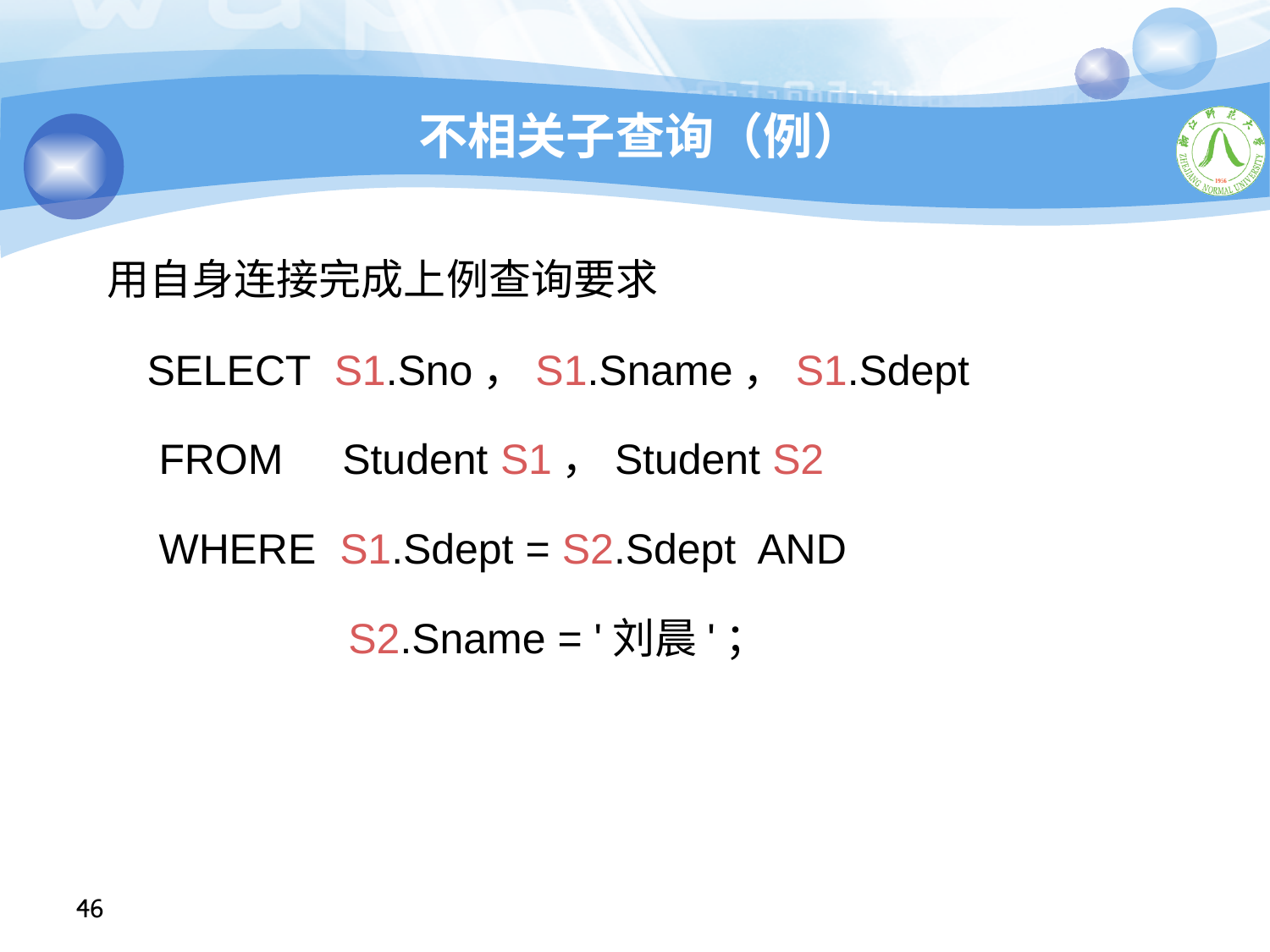

# 不相关子查询（例）
 用自身连接完成上例查询要求
     SELECT  S1.Sno，S1.Sname，S1.Sdept
      FROM     Student S1，Student S2
      WHERE  S1.Sdept = S2.Sdept  AND
                      S2.Sname = '刘晨'；

46